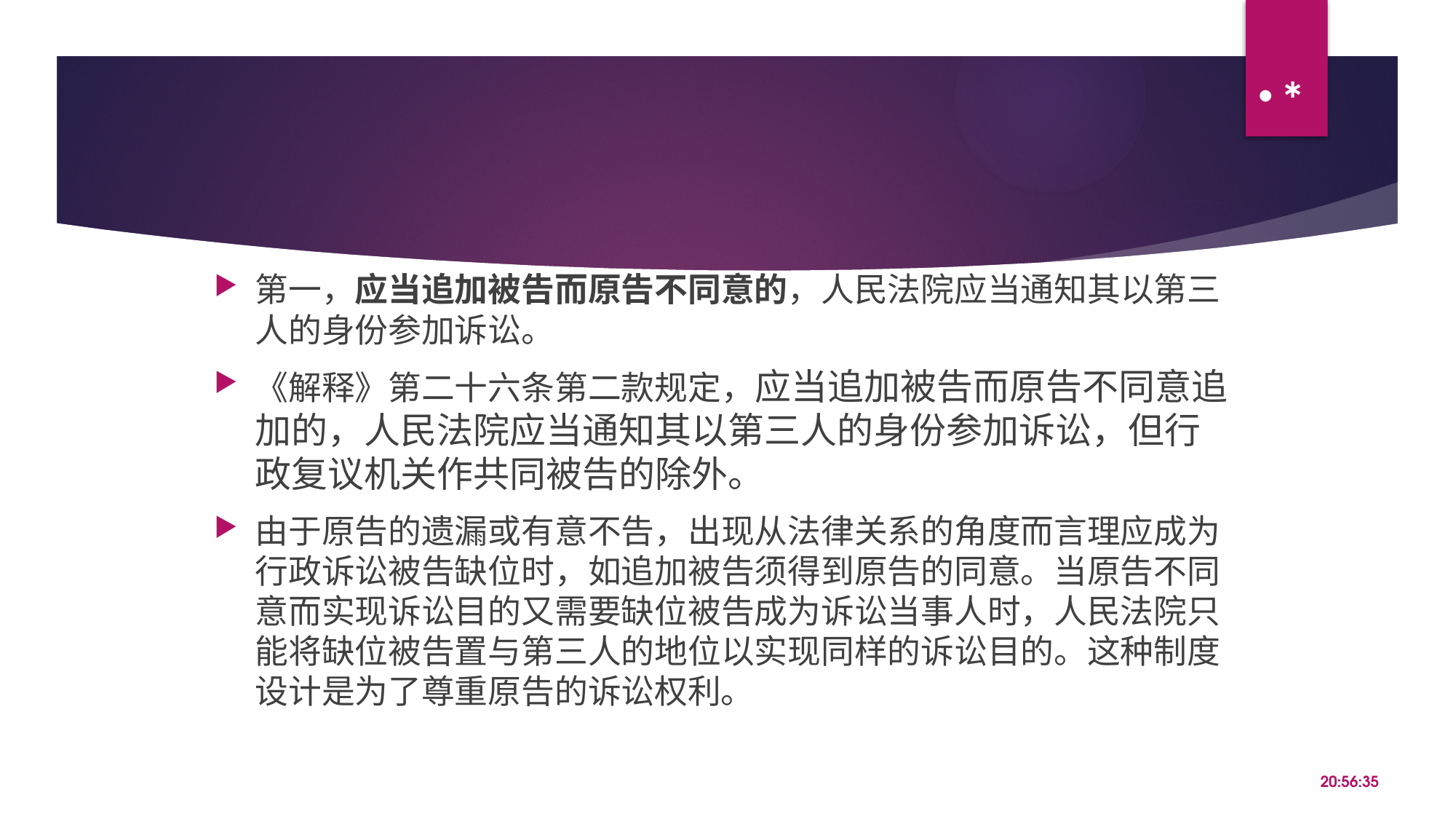

*
#
第一，应当追加被告而原告不同意的，人民法院应当通知其以第三人的身份参加诉讼。
《解释》第二十六条第二款规定，应当追加被告而原告不同意追加的，人民法院应当通知其以第三人的身份参加诉讼，但行政复议机关作共同被告的除外。
由于原告的遗漏或有意不告，出现从法律关系的角度而言理应成为行政诉讼被告缺位时，如追加被告须得到原告的同意。当原告不同意而实现诉讼目的又需要缺位被告成为诉讼当事人时，人民法院只能将缺位被告置与第三人的地位以实现同样的诉讼目的。这种制度设计是为了尊重原告的诉讼权利。
20:56:35